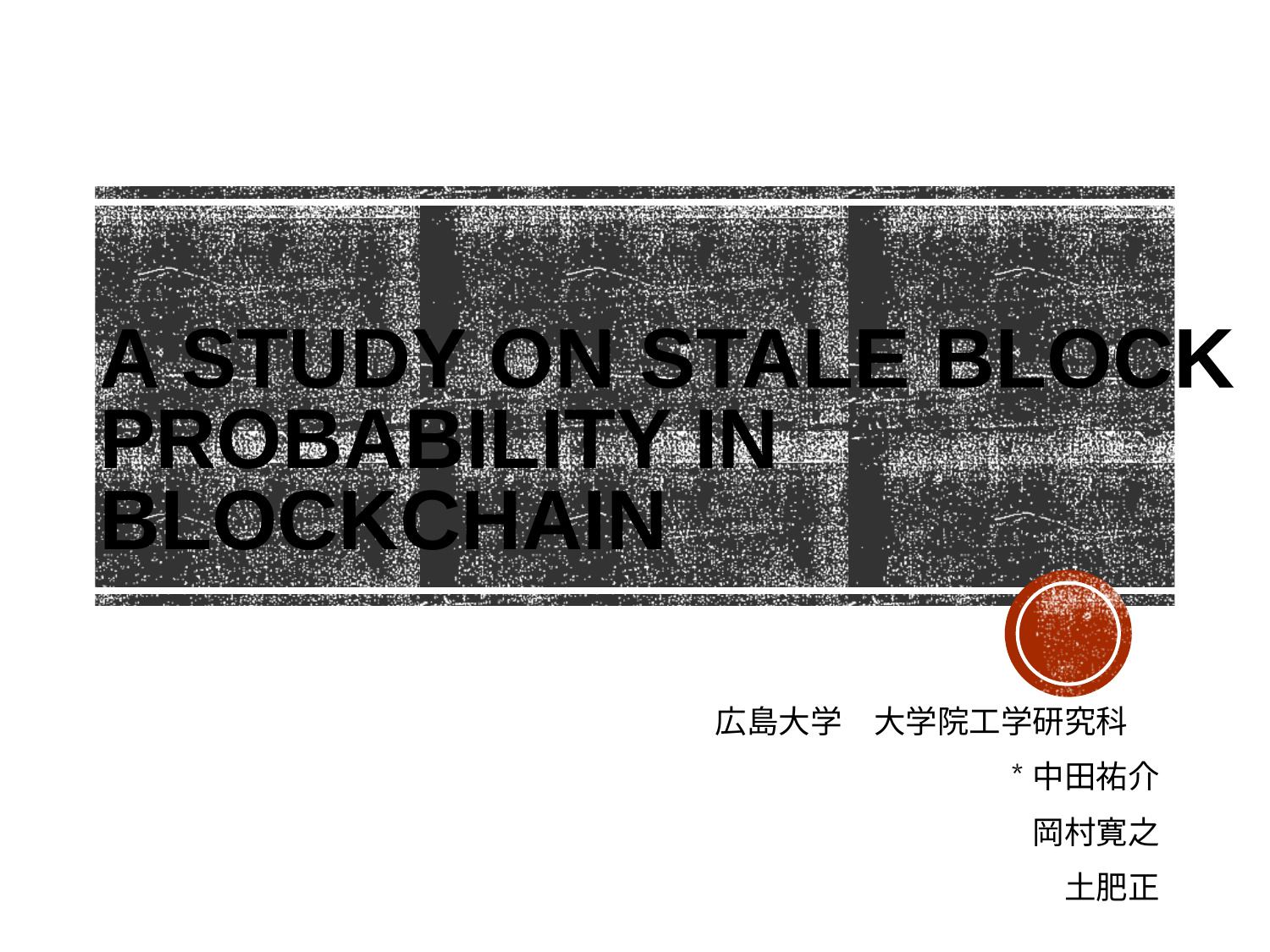

A Study on Stale Block Probability in Blockchain
広島大学　大学院工学研究科
*中田祐介
　岡村寛之
　　土肥正